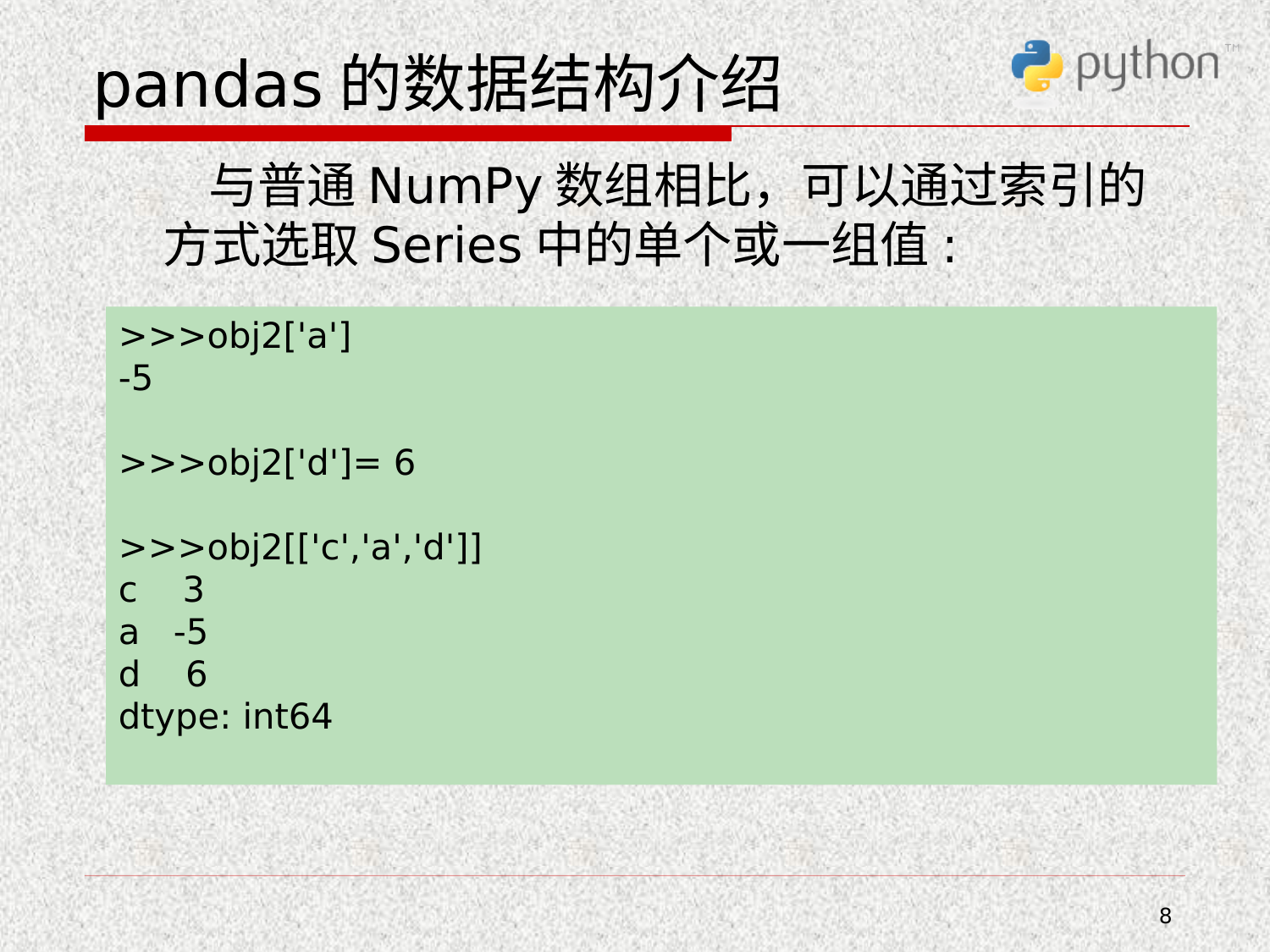

# pandas的数据结构介绍
         与普通NumPy数组相比，可以通过索引的方式选取Series中的单个或一组值:
>>>obj2['a']
-5

>>>obj2['d']= 6

>>>obj2[['c','a','d']]
c    3
a   -5
d    6
dtype: int64

8